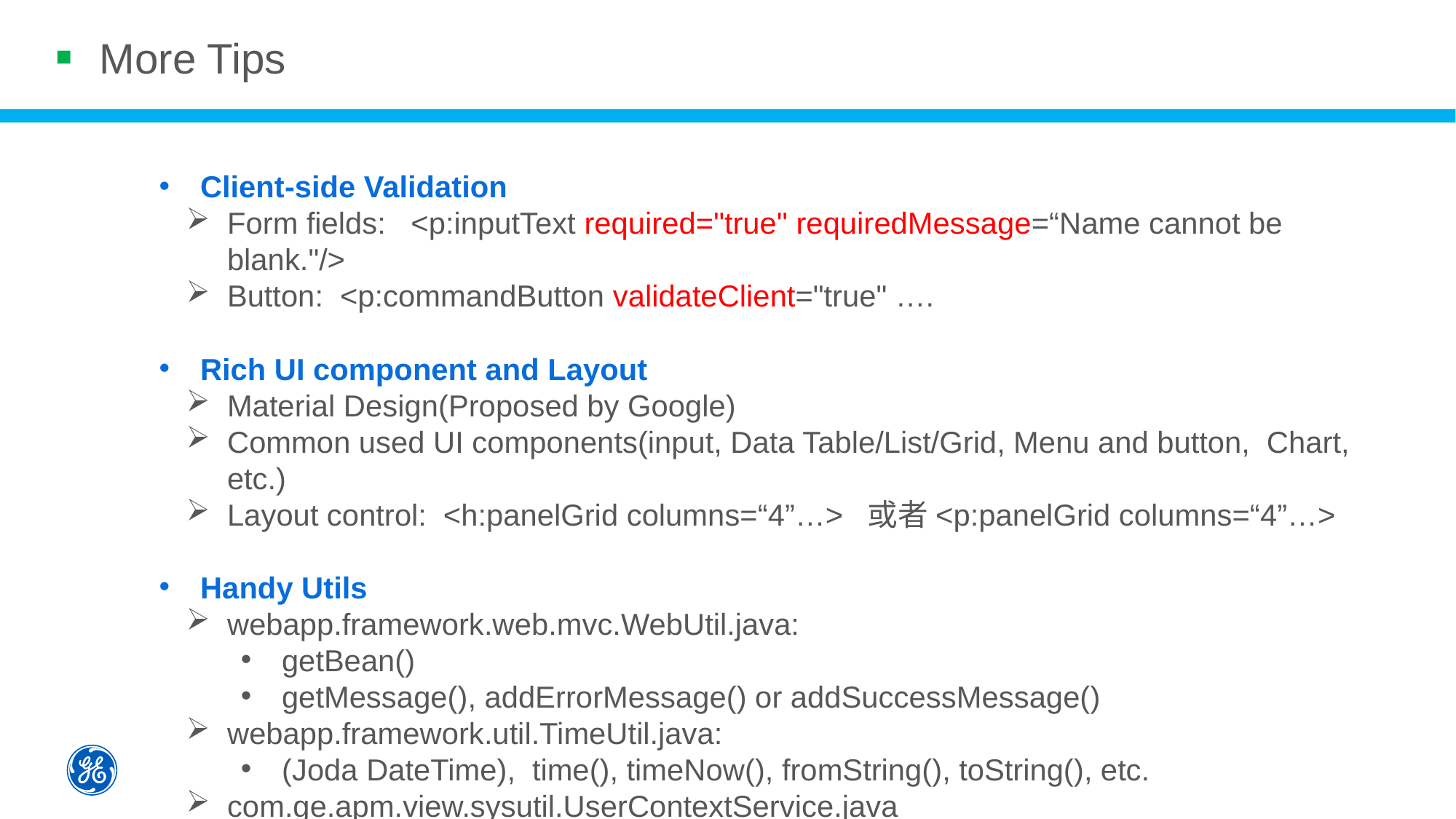

More Tips

Client-side Validation
Form fields:   <p:inputText required="true" requiredMessage=“Name cannot be blank."/>
Button:  <p:commandButton validateClient="true" ….

Rich UI component and Layout
Material Design(Proposed by Google)
Common used UI components(input, Data Table/List/Grid, Menu and button,  Chart, etc.)
Layout control:  <h:panelGrid columns=“4”…>  或者<p:panelGrid columns=“4”…>

Handy Utils
webapp.framework.web.mvc.WebUtil.java:
getBean()
getMessage(), addErrorMessage() or addSuccessMessage()
webapp.framework.util.TimeUtil.java:
(Joda DateTime),  time(), timeNow(), fromString(), toString(), etc.
com.ge.apm.view.sysutil.UserContextService.java
getCurrentUserAccount()